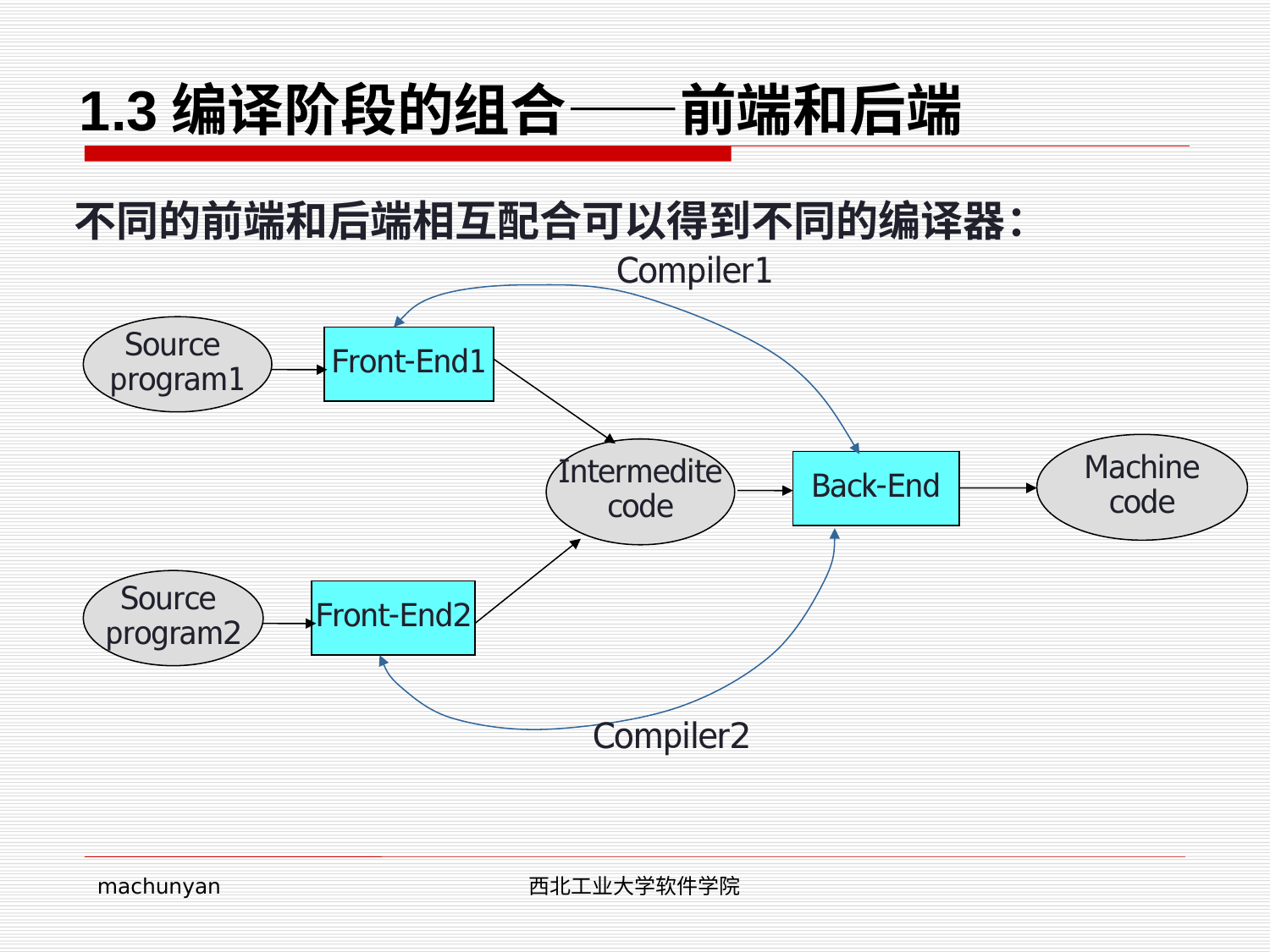

1.3编译阶段的组合——前端和后端
# 不同的前端和后端相互配合可以得到不同的编译器：
Compiler1

Source
program1
Front-End1

Machine
code
Intermedite
code
Back-End

Source
program2
Front-End2

Compiler2
machunyan

西北工业大学软件学院
43